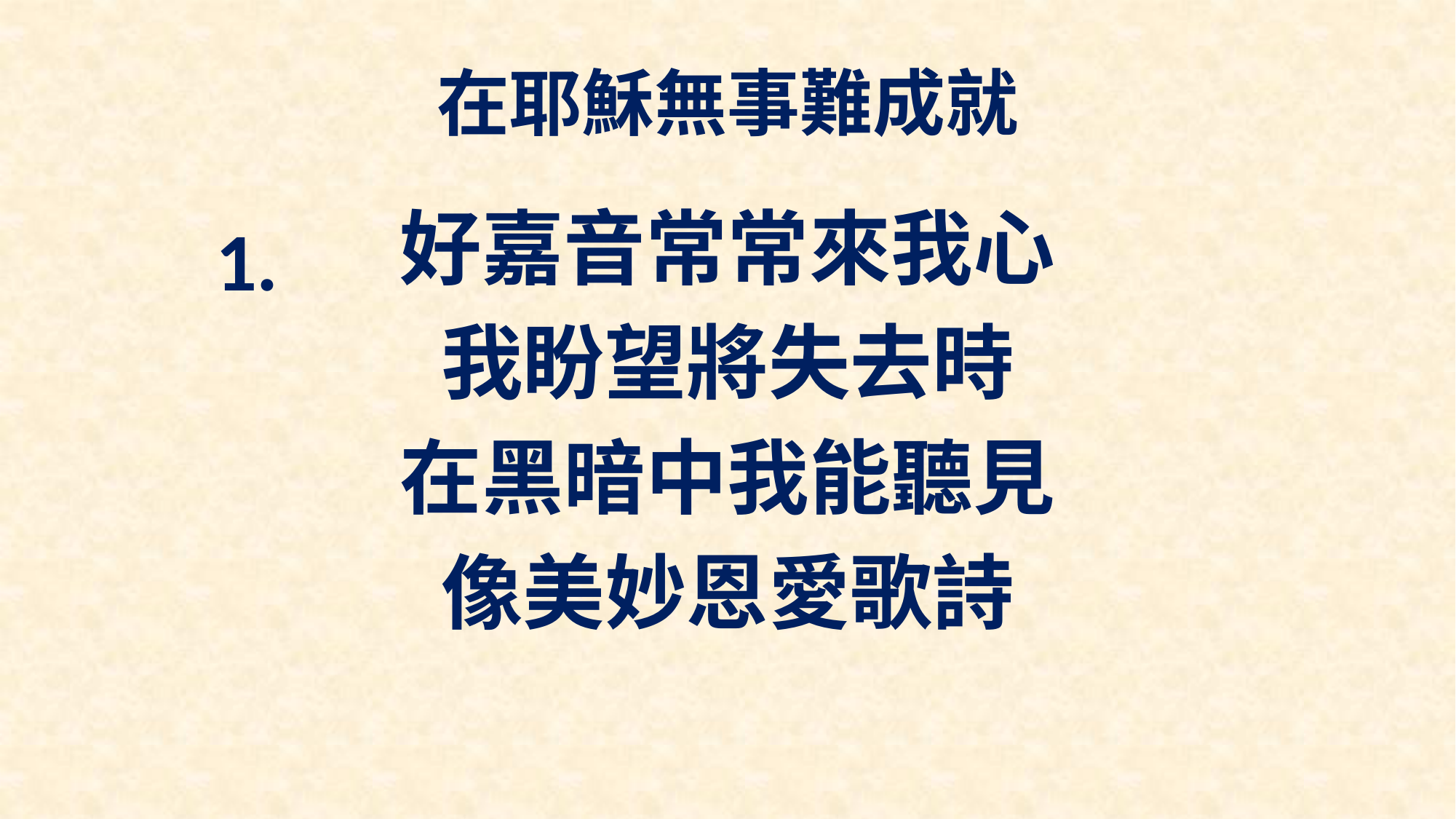

# 在耶穌無事難成就
好嘉音常常來我心
我盼望將失去時
在黑暗中我能聽見
像美妙恩愛歌詩
1.